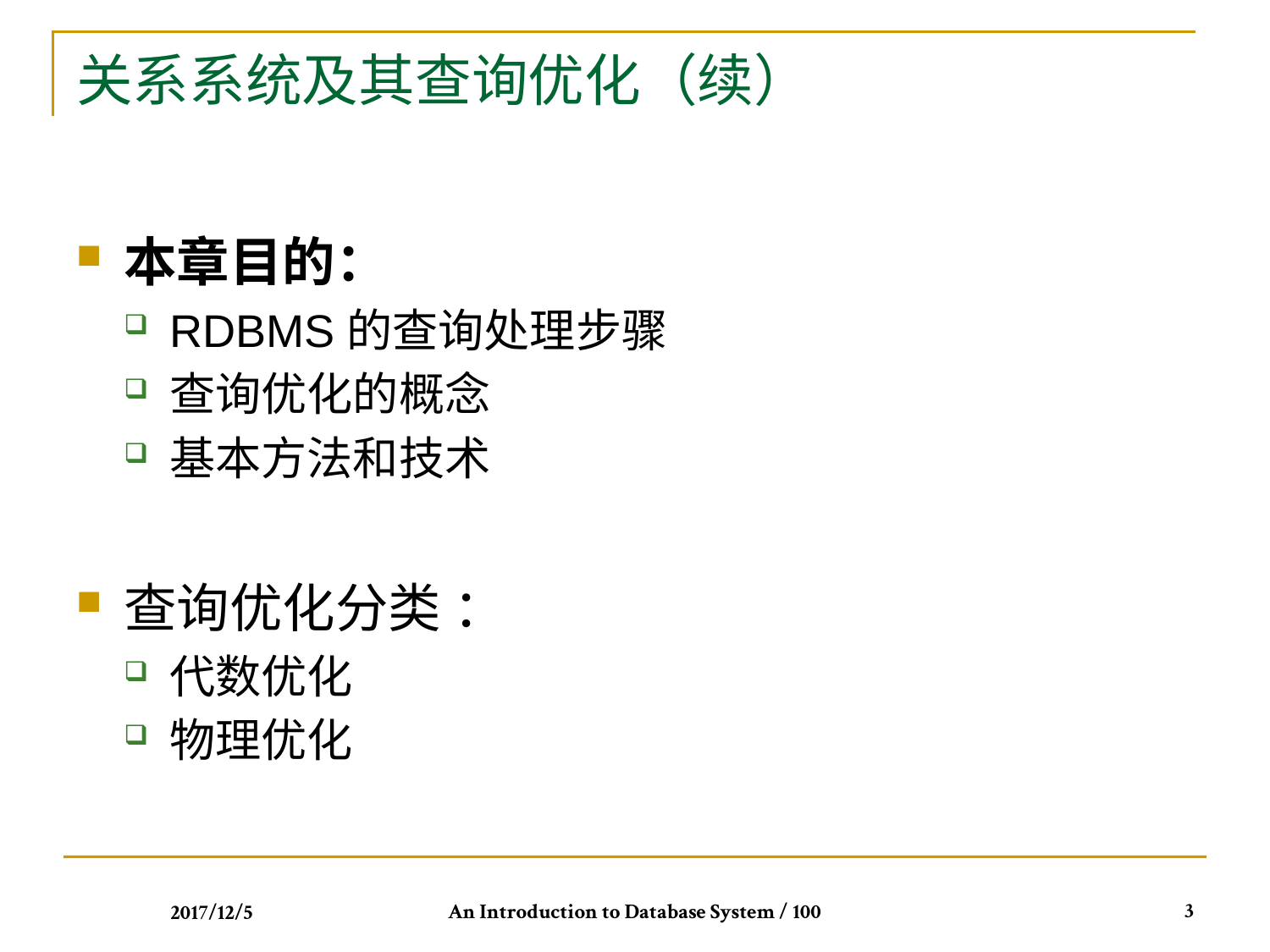

# 关系系统及其查询优化（续）
本章目的：
RDBMS的查询处理步骤
查询优化的概念
基本方法和技术

查询优化分类 ：
代数优化
物理优化
2017/12/5
3
An Introduction to Database System / 100